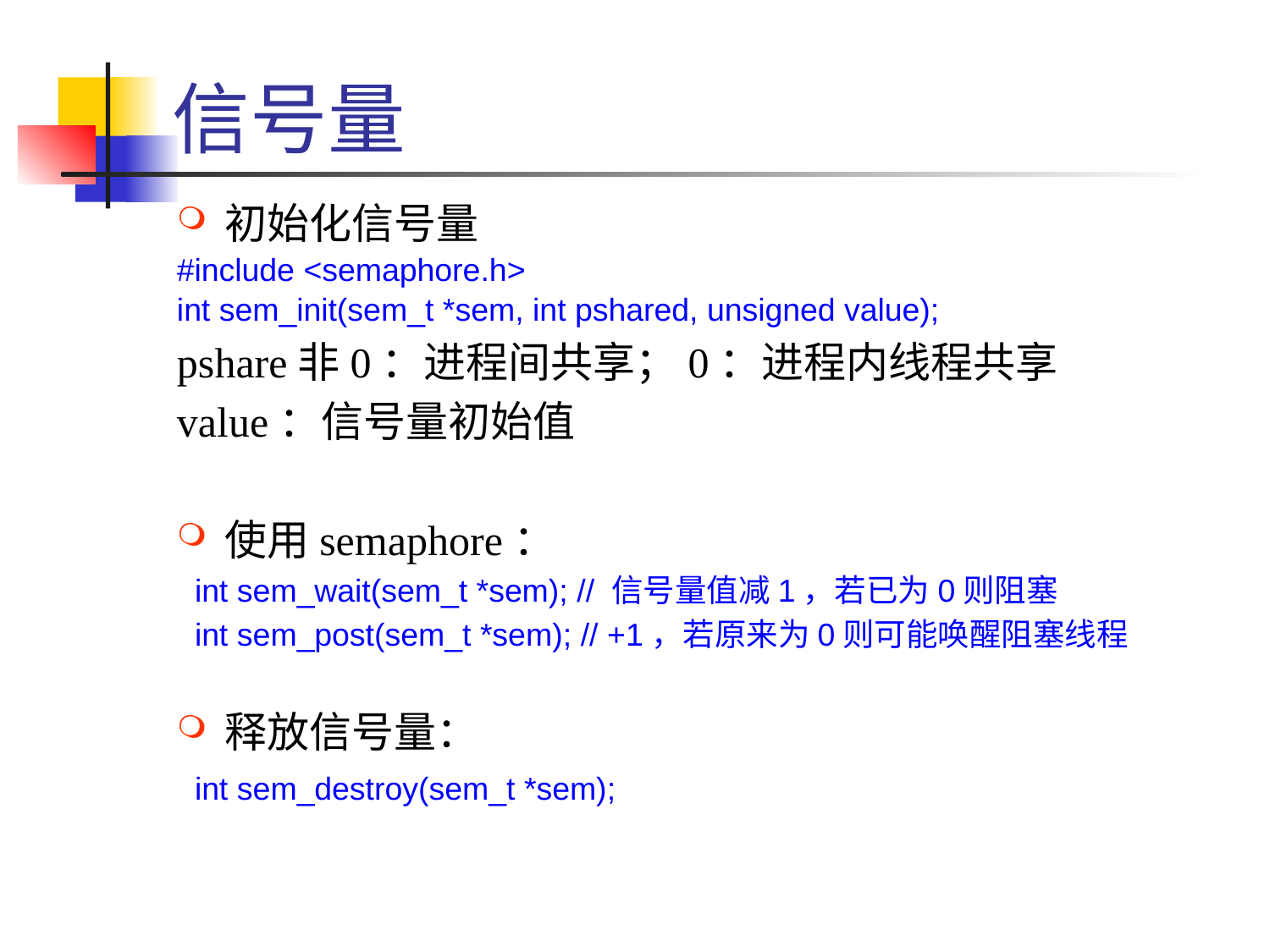

# 信号量
初始化信号量
#include <semaphore.h>
int sem_init(sem_t *sem, int pshared, unsigned value);
pshare非0：进程间共享；0：进程内线程共享
value：信号量初始值

使用semaphore：
  int sem_wait(sem_t *sem); // 信号量值减1，若已为0则阻塞
  int sem_post(sem_t *sem); // +1，若原来为0则可能唤醒阻塞线程

释放信号量：
  int sem_destroy(sem_t *sem);